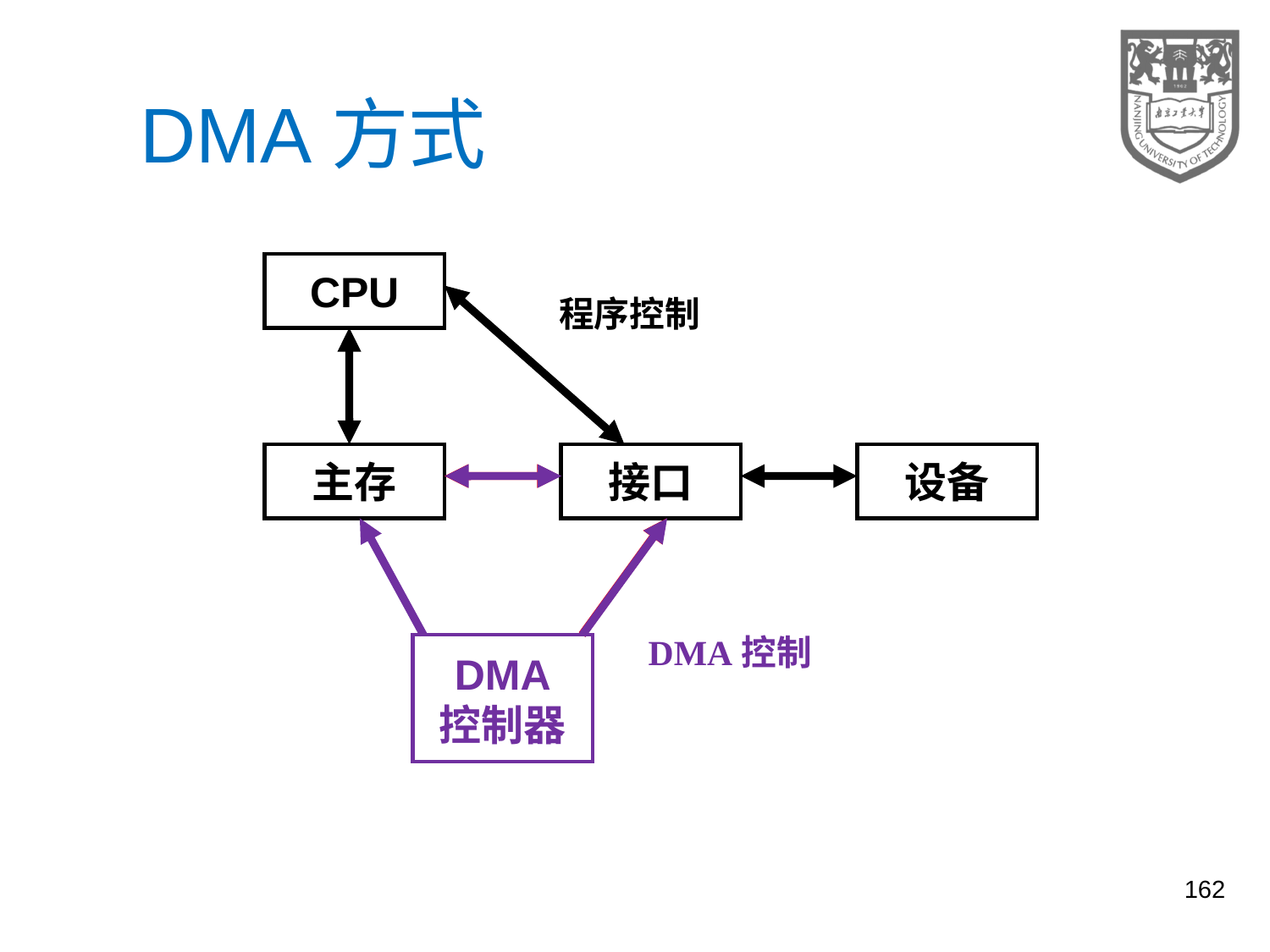

# DMA方式
CPU

程序控制

主存
接口
设备

DMA控制
DMA
控制器
162